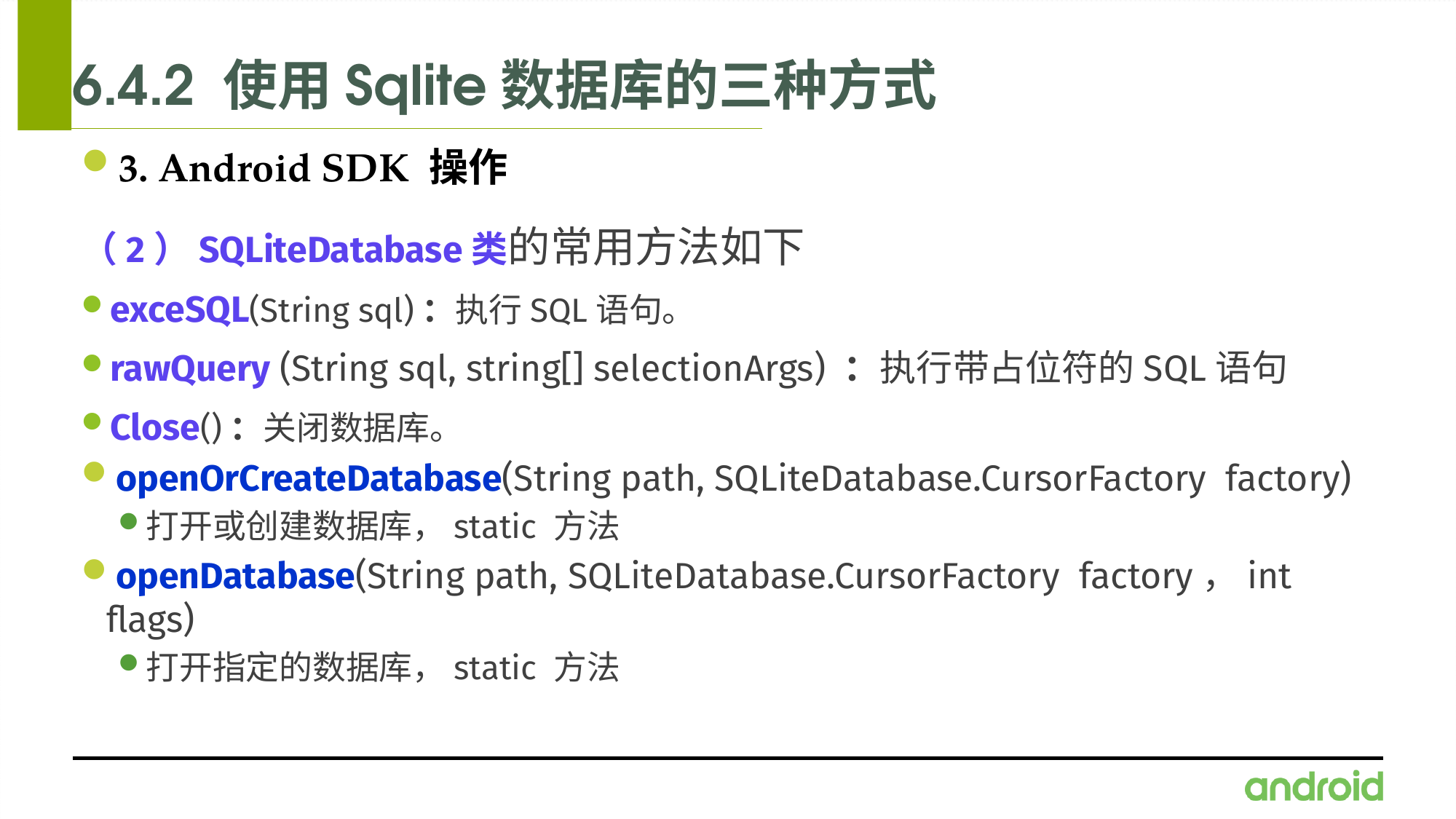

# 6.4.2 使用Sqlite数据库的三种方式
3. Android SDK 操作
（2）SQLiteDatabase类的常用方法如下
exceSQL(String sql)：执行SQL语句。
rawQuery (String sql, string[] selectionArgs) ：执行带占位符的SQL语句
Close()：关闭数据库。
openOrCreateDatabase(String path, SQLiteDatabase.CursorFactory  factory)
打开或创建数据库，static 方法
openDatabase(String path, SQLiteDatabase.CursorFactory  factory，int flags)
打开指定的数据库，static 方法